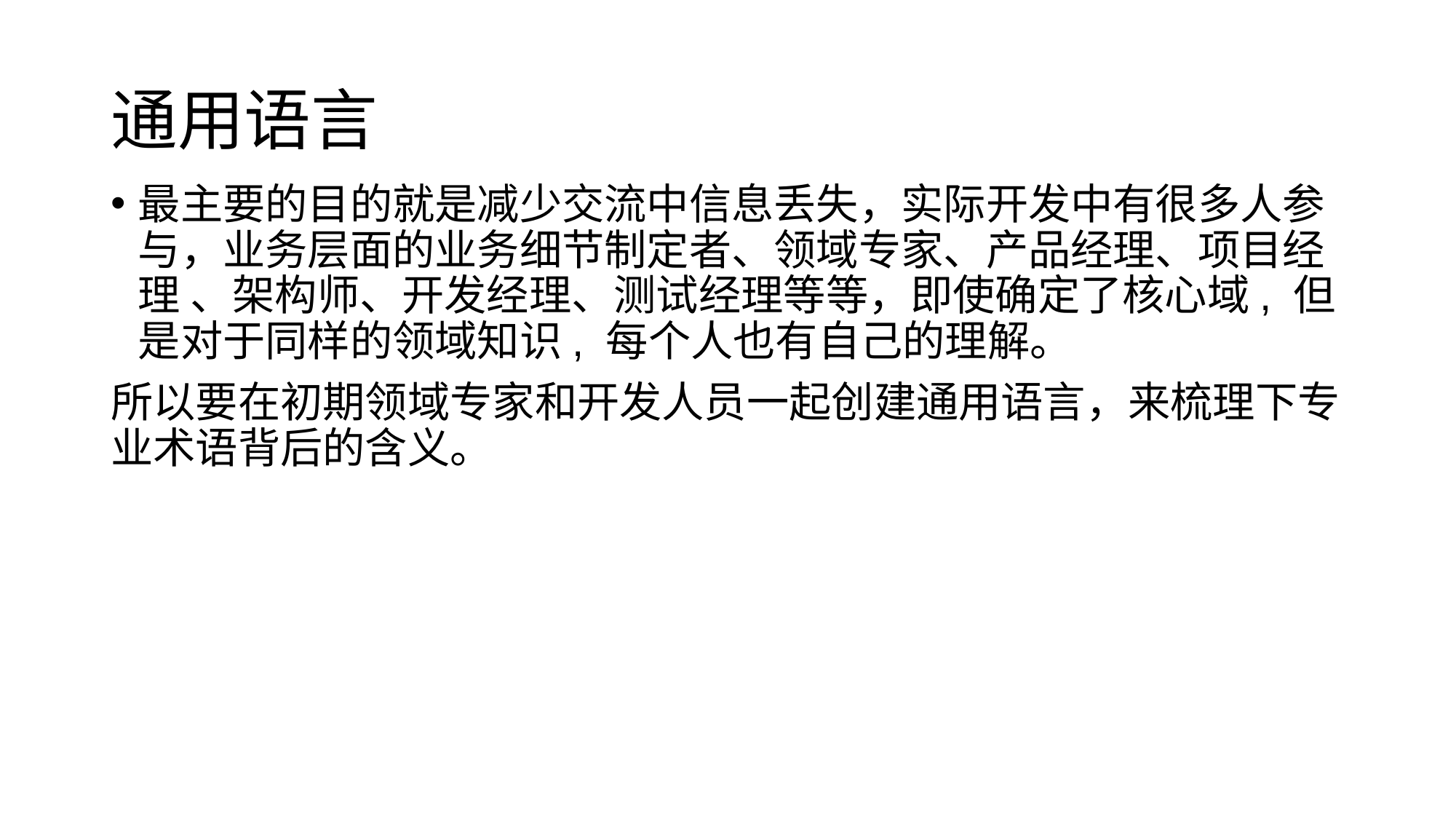

# 通用语言
最主要的目的就是减少交流中信息丢失，实际开发中有很多人参与，业务层面的业务细节制定者、领域专家、产品经理、项目经理 、架构师、开发经理、测试经理等等，即使确定了核心域, 但是对于同样的领域知识, 每个人也有自己的理解。
所以要在初期领域专家和开发人员一起创建通用语言，来梳理下专业术语背后的含义。